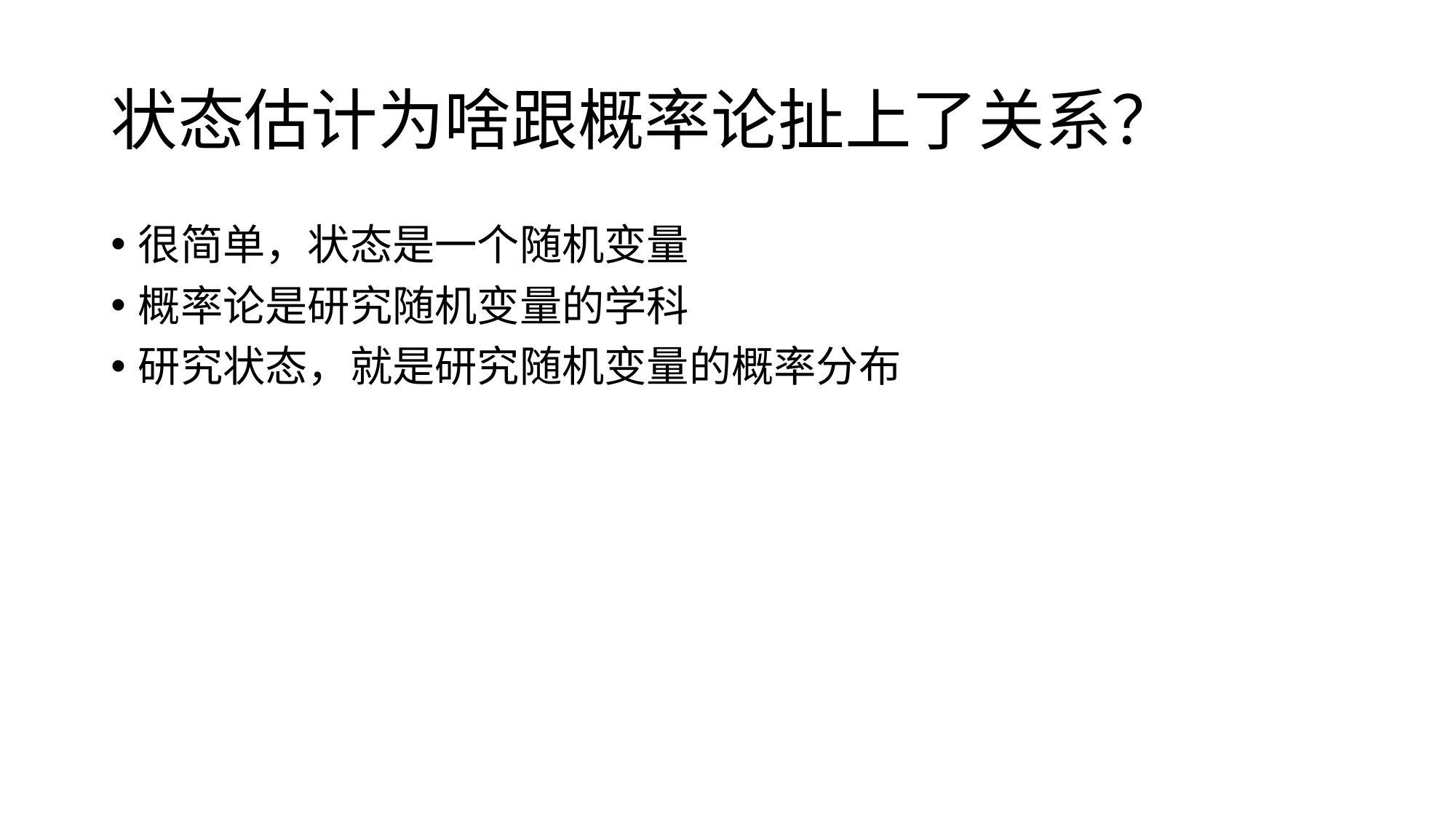

# 状态估计为啥跟概率论扯上了关系？
很简单，状态是一个随机变量
概率论是研究随机变量的学科
研究状态，就是研究随机变量的概率分布